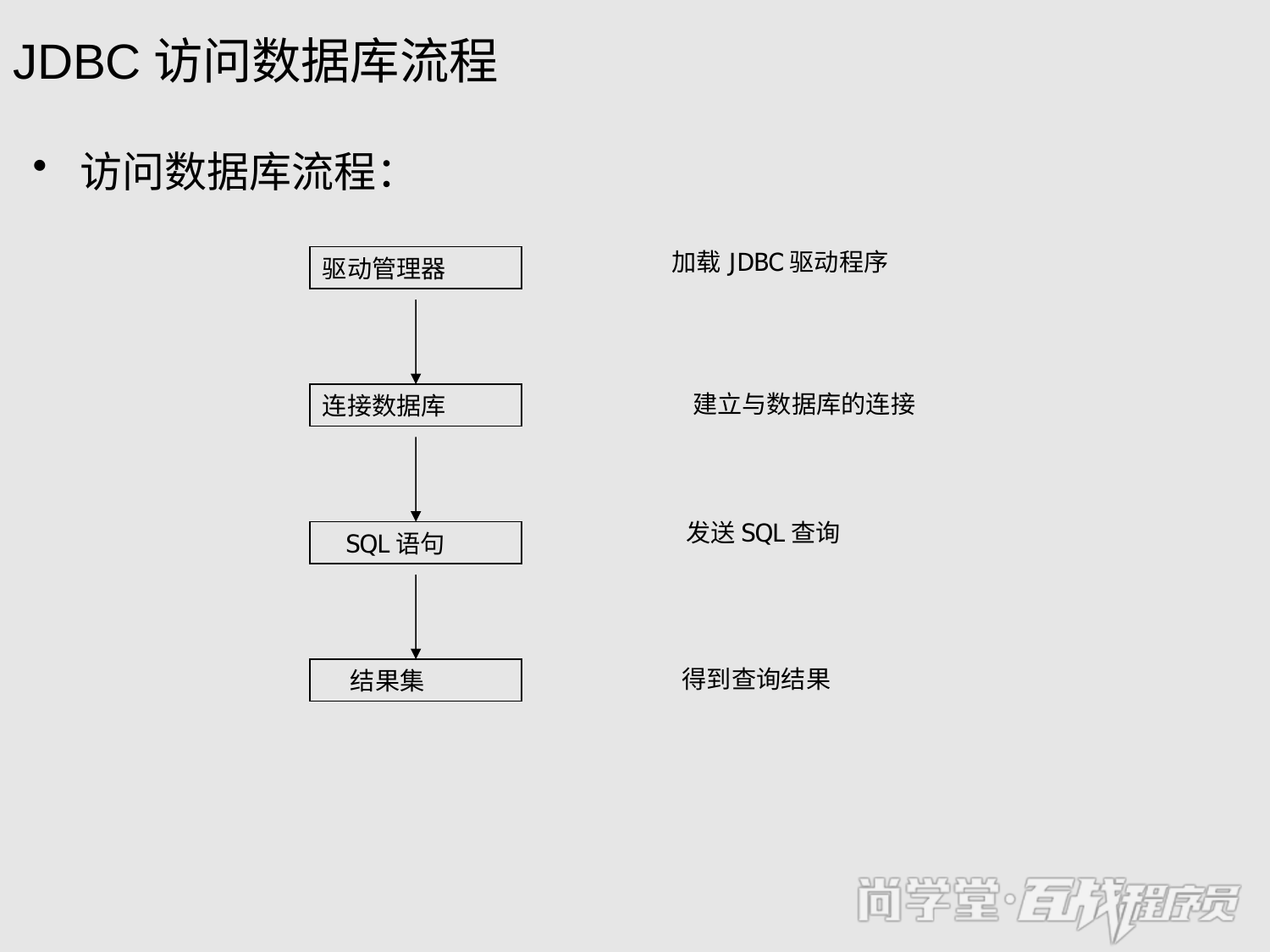

# JDBC访问数据库流程
访问数据库流程：
加载JDBC驱动程序
驱动管理器

建立与数据库的连接
连接数据库

发送SQL查询
   SQL语句

得到查询结果
    结果集